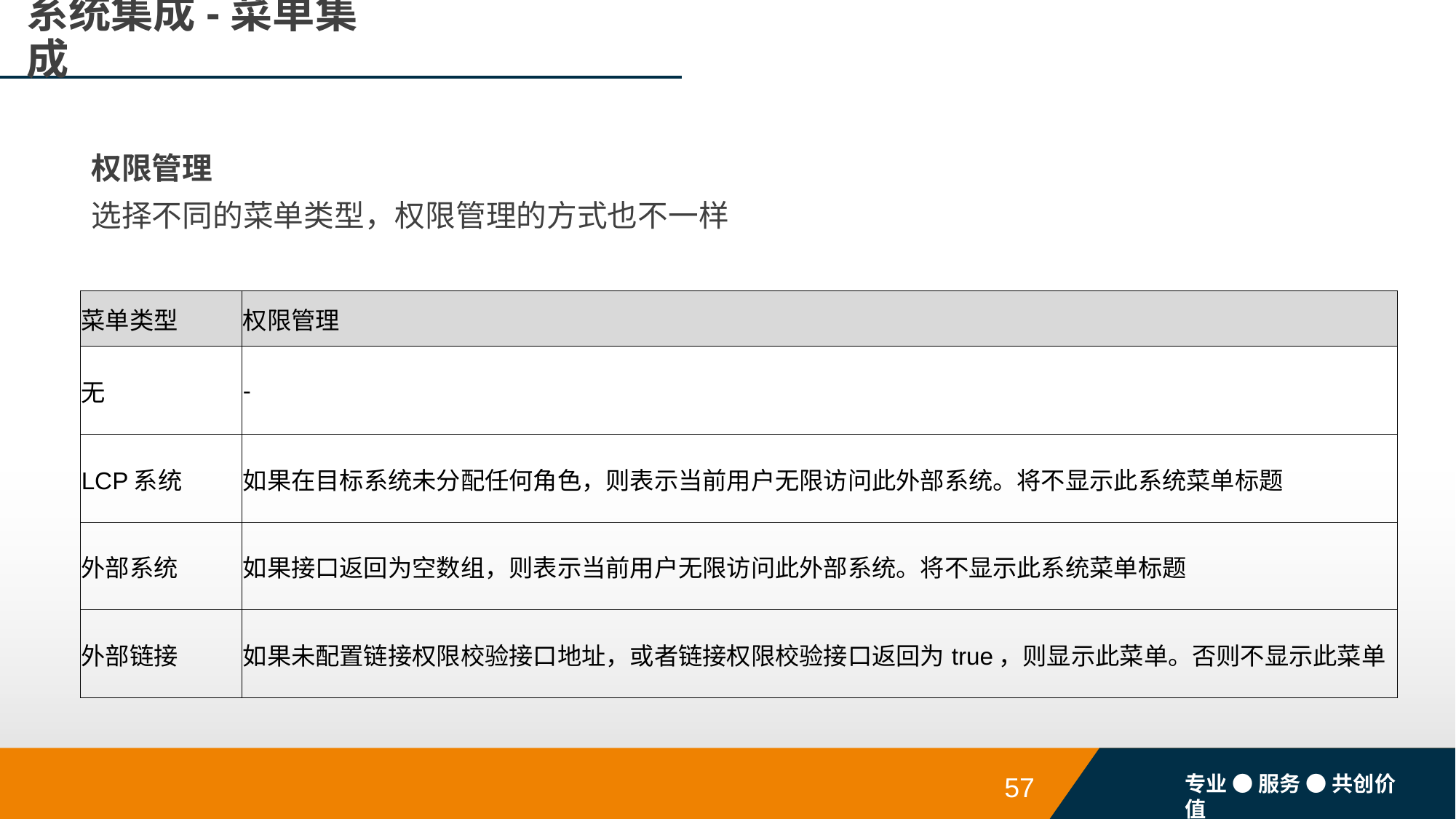

# 系统集成-菜单集成
权限管理
选择不同的菜单类型，权限管理的方式也不一样
| 菜单类型 | 权限管理 |
| --- | --- |
| 无 | - |
| LCP系统 | 如果在目标系统未分配任何角色，则表示当前用户无限访问此外部系统。将不显示此系统菜单标题 |
| 外部系统 | 如果接口返回为空数组，则表示当前用户无限访问此外部系统。将不显示此系统菜单标题 |
| 外部链接 | 如果未配置链接权限校验接口地址，或者链接权限校验接口返回为true，则显示此菜单。否则不显示此菜单 |